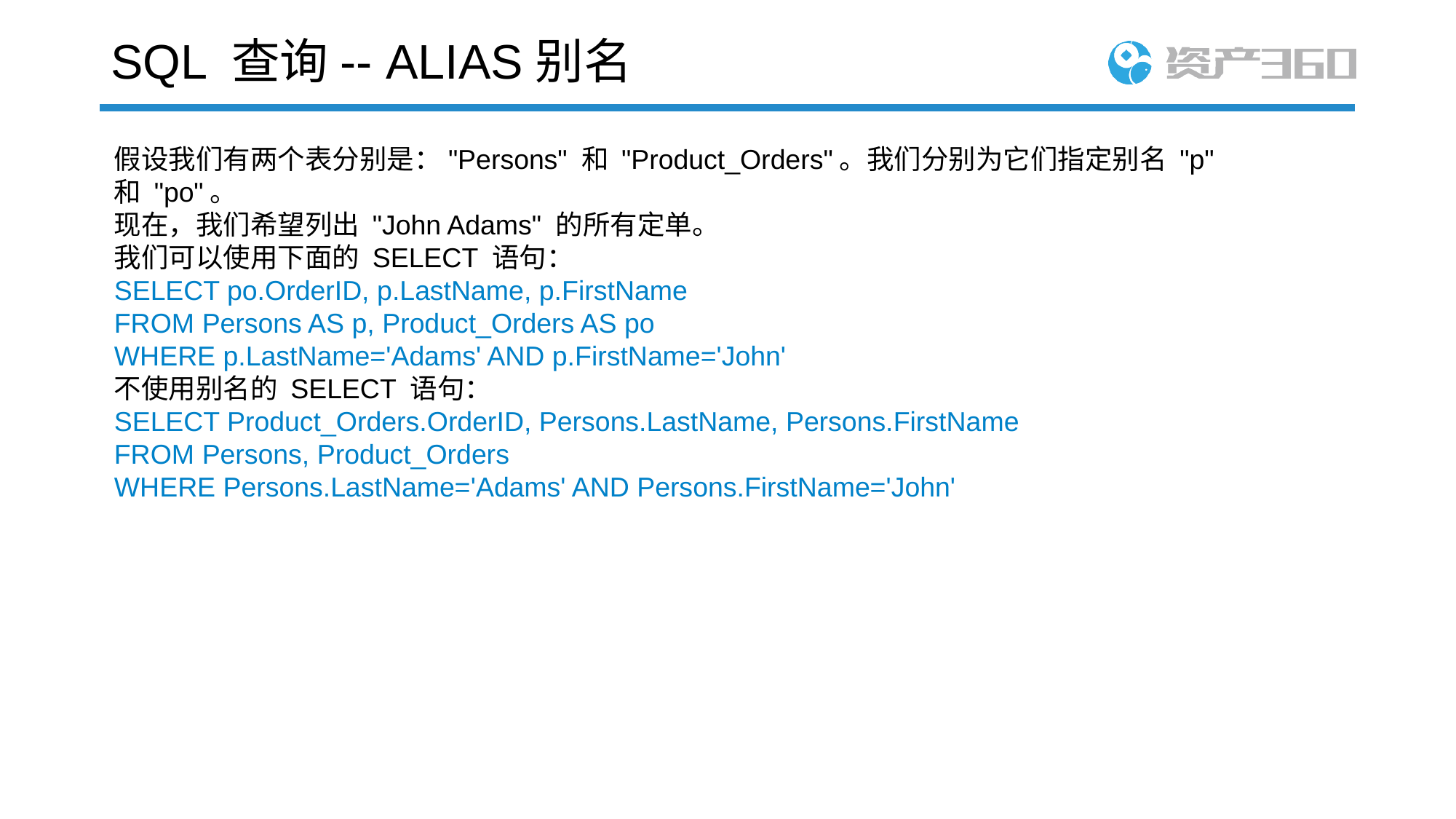

# SQL 查询-- ALIAS别名
假设我们有两个表分别是："Persons" 和 "Product_Orders"。我们分别为它们指定别名 "p" 和 "po"。
现在，我们希望列出 "John Adams" 的所有定单。
我们可以使用下面的 SELECT 语句：
SELECT po.OrderID, p.LastName, p.FirstName
FROM Persons AS p, Product_Orders AS po
WHERE p.LastName='Adams' AND p.FirstName='John'
不使用别名的 SELECT 语句：
SELECT Product_Orders.OrderID, Persons.LastName, Persons.FirstName
FROM Persons, Product_Orders
WHERE Persons.LastName='Adams' AND Persons.FirstName='John'

13